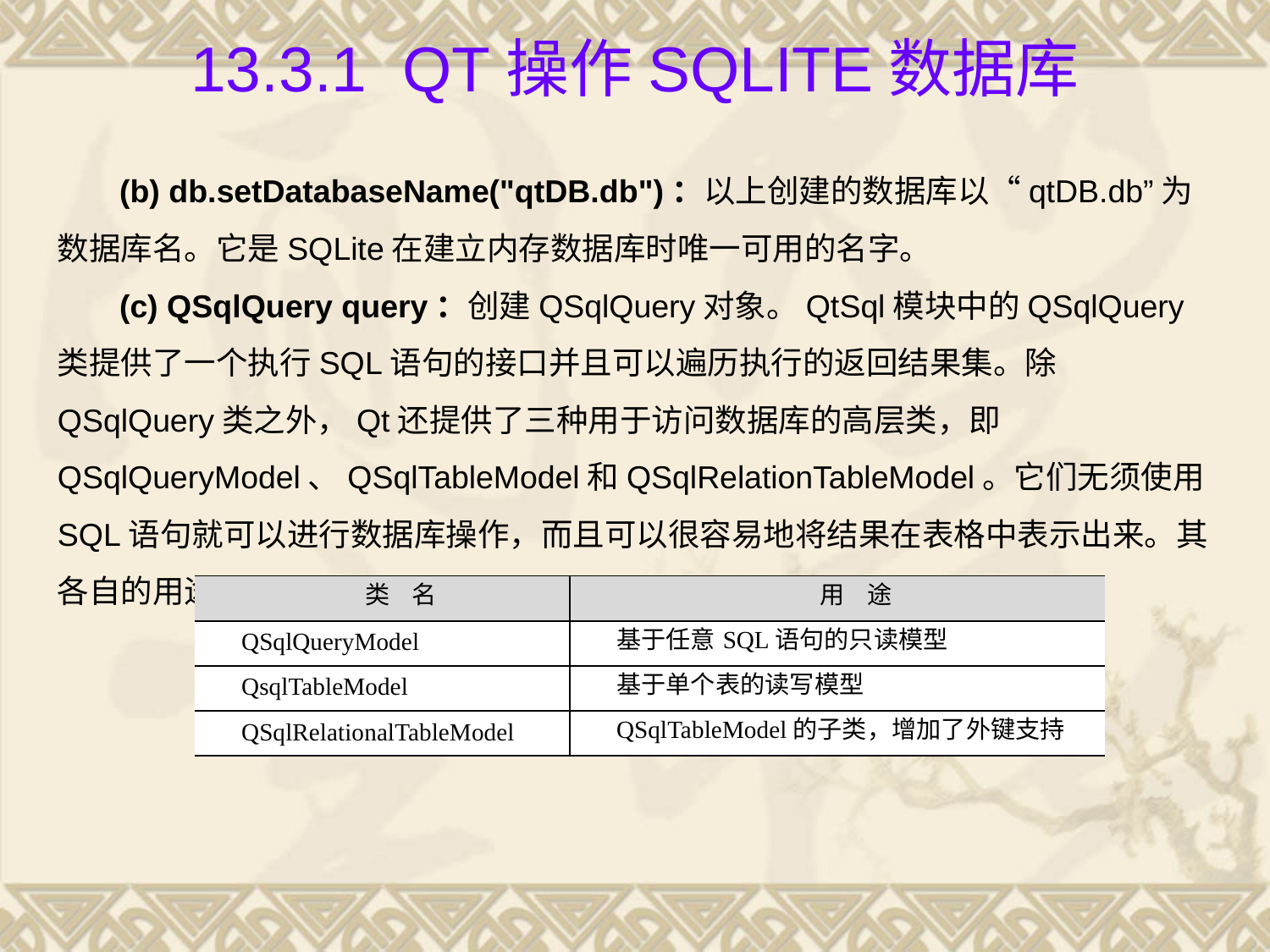

# 13.3.1  Qt操作SQLite数据库
(b) db.setDatabaseName("qtDB.db")：以上创建的数据库以“qtDB.db”为数据库名。它是SQLite在建立内存数据库时唯一可用的名字。
(c) QSqlQuery query：创建QSqlQuery对象。QtSql模块中的QSqlQuery类提供了一个执行SQL语句的接口并且可以遍历执行的返回结果集。除QSqlQuery类之外，Qt还提供了三种用于访问数据库的高层类，即QSqlQueryModel、QSqlTableModel和QSqlRelationTableModel。它们无须使用SQL语句就可以进行数据库操作，而且可以很容易地将结果在表格中表示出来。其各自的用途见表13.5。

| 类 名 | 用 途 |
| --- | --- |
| QSqlQueryModel | 基于任意SQL语句的只读模型 |
| QsqlTableModel | 基于单个表的读写模型 |
| QSqlRelationalTableModel | QSqlTableModel的子类，增加了外键支持 |